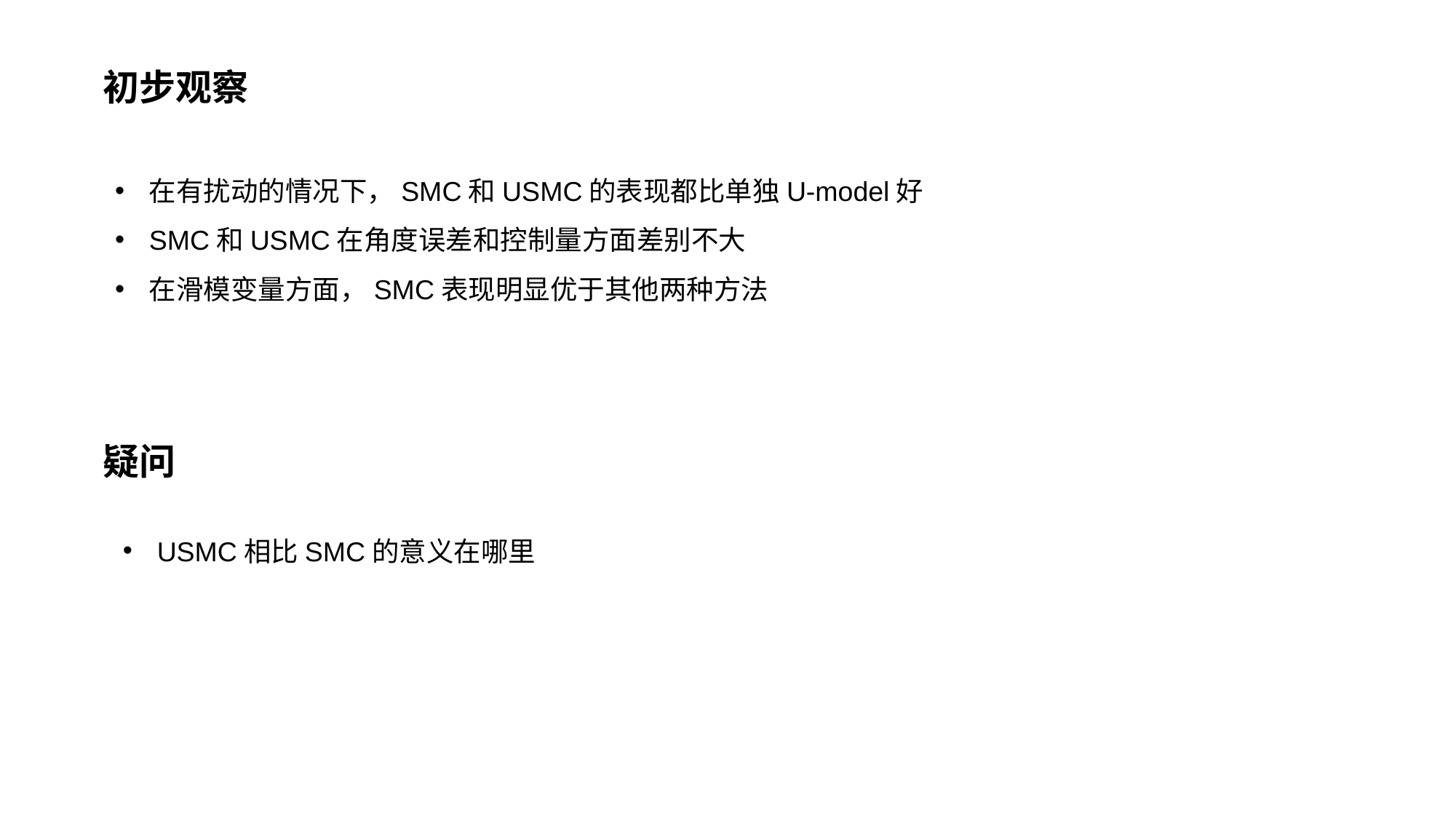

初步观察
在有扰动的情况下，SMC和USMC的表现都比单独U-model好
SMC和USMC在角度误差和控制量方面差别不大
在滑模变量方面，SMC表现明显优于其他两种方法
疑问
USMC相比SMC的意义在哪里